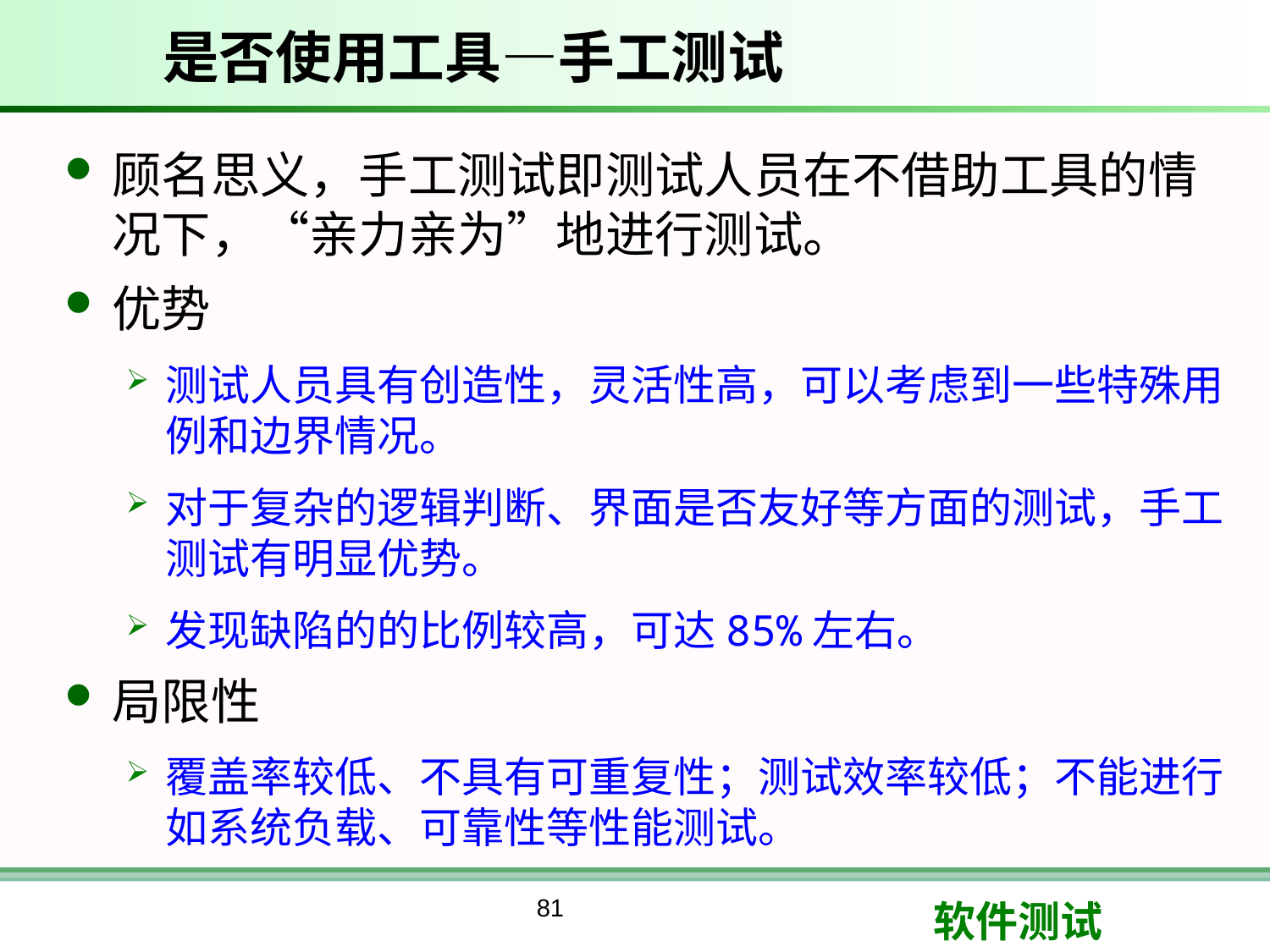

# 是否使用工具—手工测试
顾名思义，手工测试即测试人员在不借助工具的情况下，“亲力亲为”地进行测试。
优势
测试人员具有创造性，灵活性高，可以考虑到一些特殊用例和边界情况。
对于复杂的逻辑判断、界面是否友好等方面的测试，手工测试有明显优势。
发现缺陷的的比例较高，可达85%左右。
局限性
覆盖率较低、不具有可重复性；测试效率较低；不能进行如系统负载、可靠性等性能测试。

81